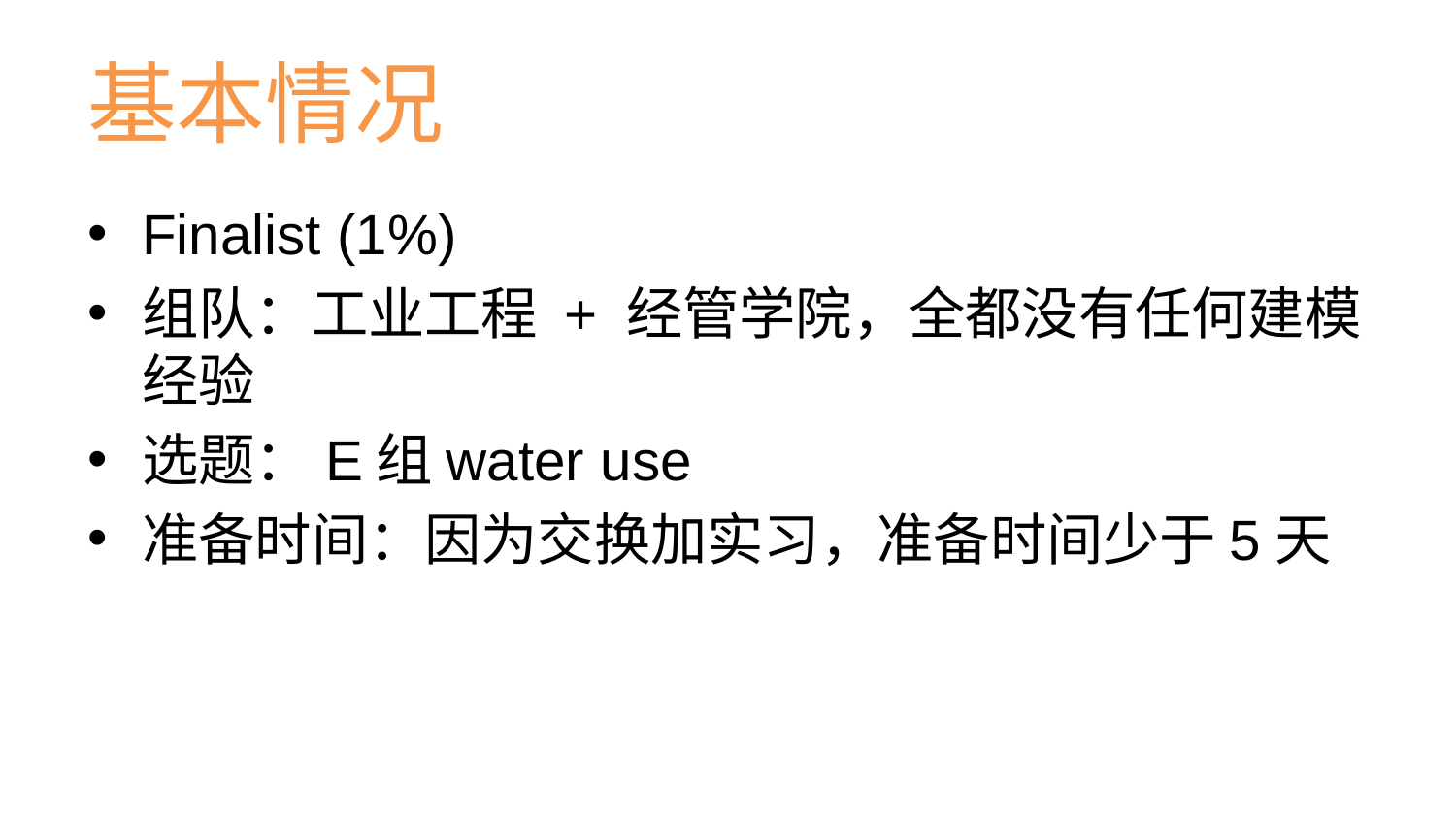

# 基本情况
Finalist (1%)
组队：工业工程 + 经管学院，全都没有任何建模经验
选题：E组water use
准备时间：因为交换加实习，准备时间少于5天